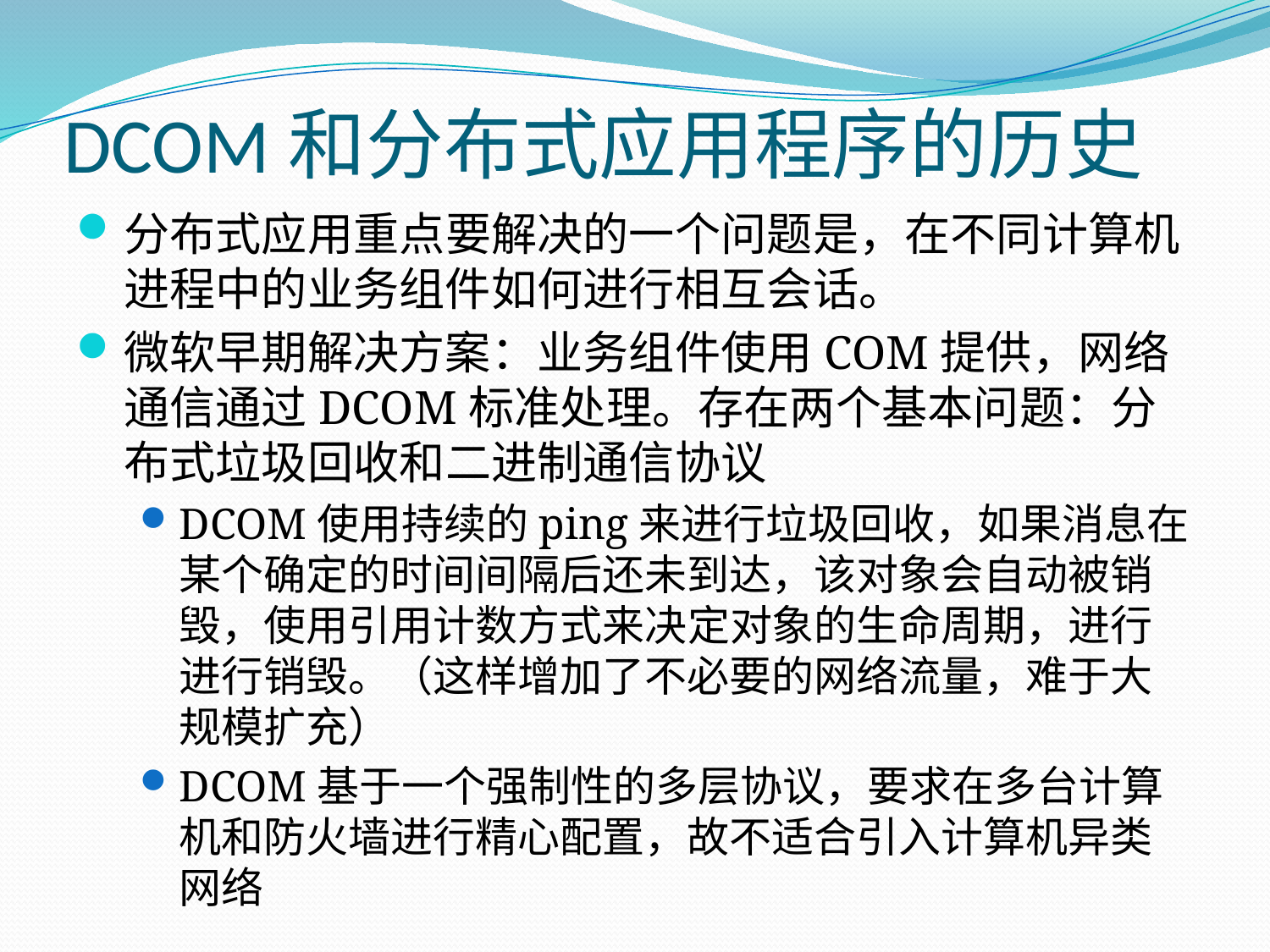

# DCOM和分布式应用程序的历史
分布式应用重点要解决的一个问题是，在不同计算机进程中的业务组件如何进行相互会话。
微软早期解决方案：业务组件使用COM提供，网络通信通过DCOM标准处理。存在两个基本问题：分布式垃圾回收和二进制通信协议
DCOM使用持续的ping来进行垃圾回收，如果消息在某个确定的时间间隔后还未到达，该对象会自动被销毁，使用引用计数方式来决定对象的生命周期，进行进行销毁。（这样增加了不必要的网络流量，难于大规模扩充）
DCOM基于一个强制性的多层协议，要求在多台计算机和防火墙进行精心配置，故不适合引入计算机异类网络